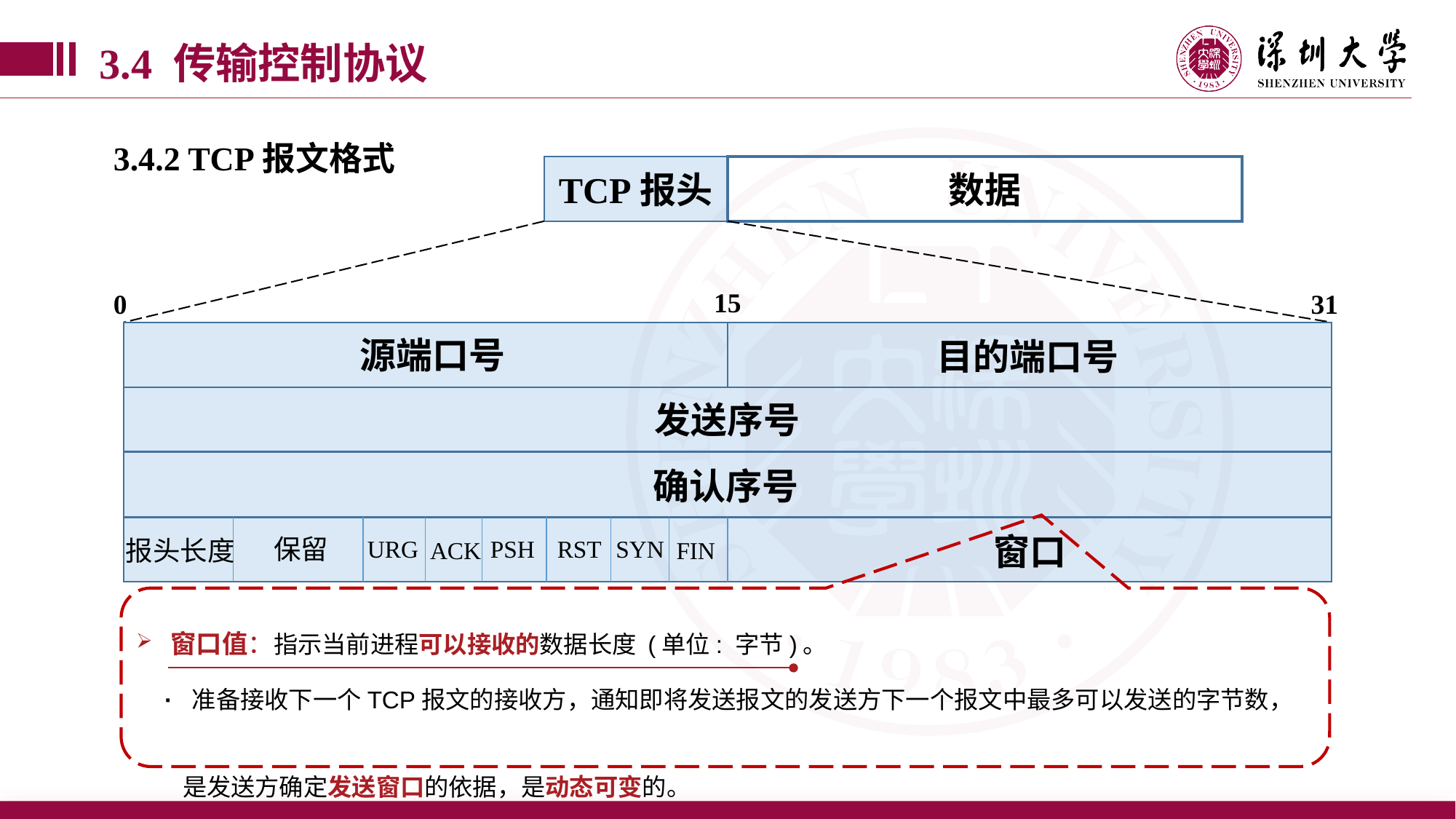

3.4 传输控制协议

3.4.2 TCP报文格式
TCP报头
数据
15
0
31

源端口号
目的端口号

发送序号

确认序号

窗口
保留
报头长度
URG
PSH
RST
SYN
ACK
FIN

窗口值：指示当前进程可以接收的数据长度 (单位: 字节)。
   ·  准备接收下一个TCP报文的接收方，通知即将发送报文的发送方下一个报文中最多可以发送的字节数，
      是发送方确定发送窗口的依据，是动态可变的。